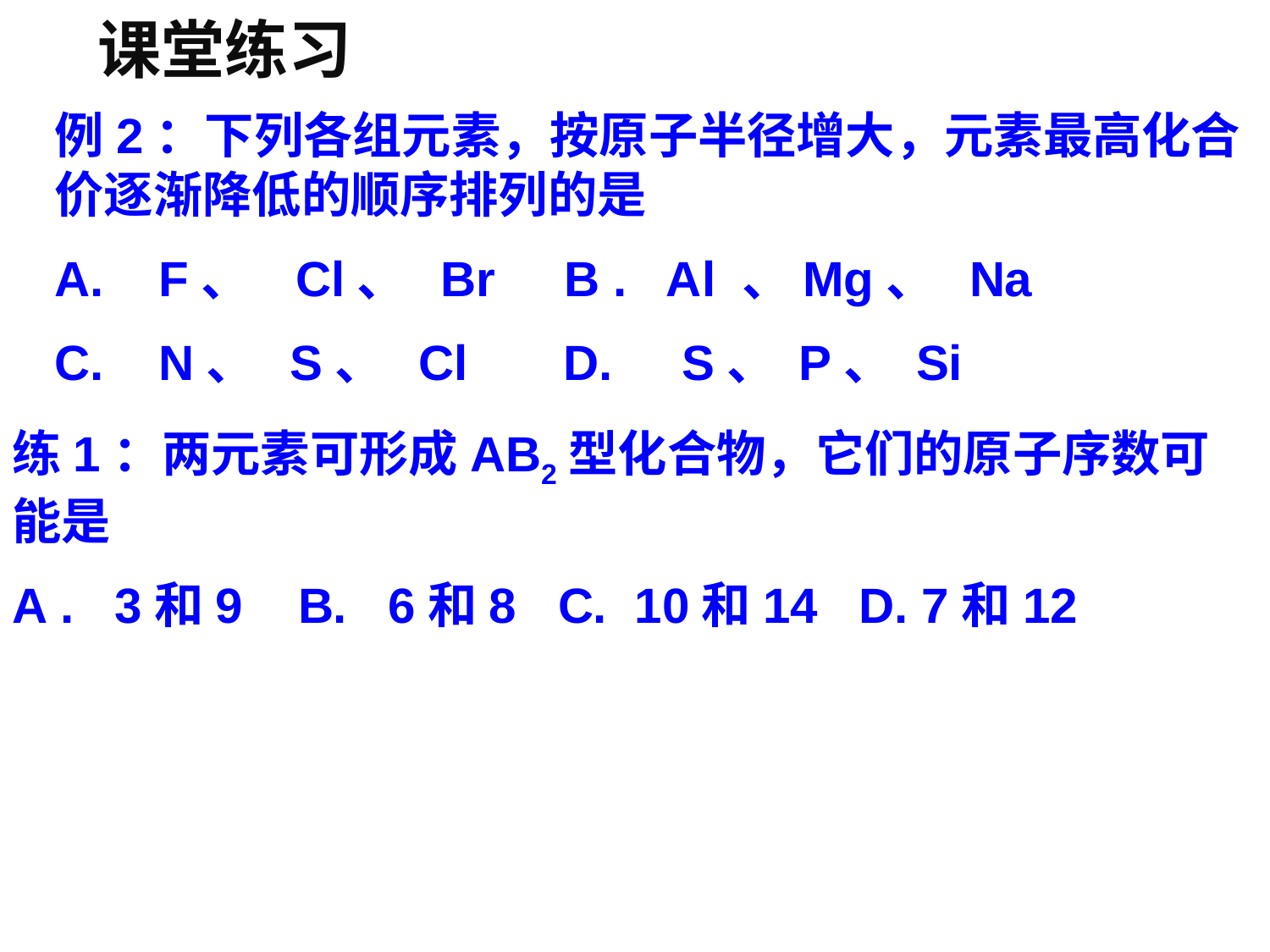

课堂练习
例2：下列各组元素，按原子半径增大，元素最高化合价逐渐降低的顺序排列的是
A.    F、   Cl、  Br     B .   Al 、Mg、  Na
C.    N、  S、  Cl       D.     S、 P、 Si
练1：两元素可形成AB2型化合物，它们的原子序数可能是
A .   3和9    B.   6和8   C.  10和14   D. 7和12